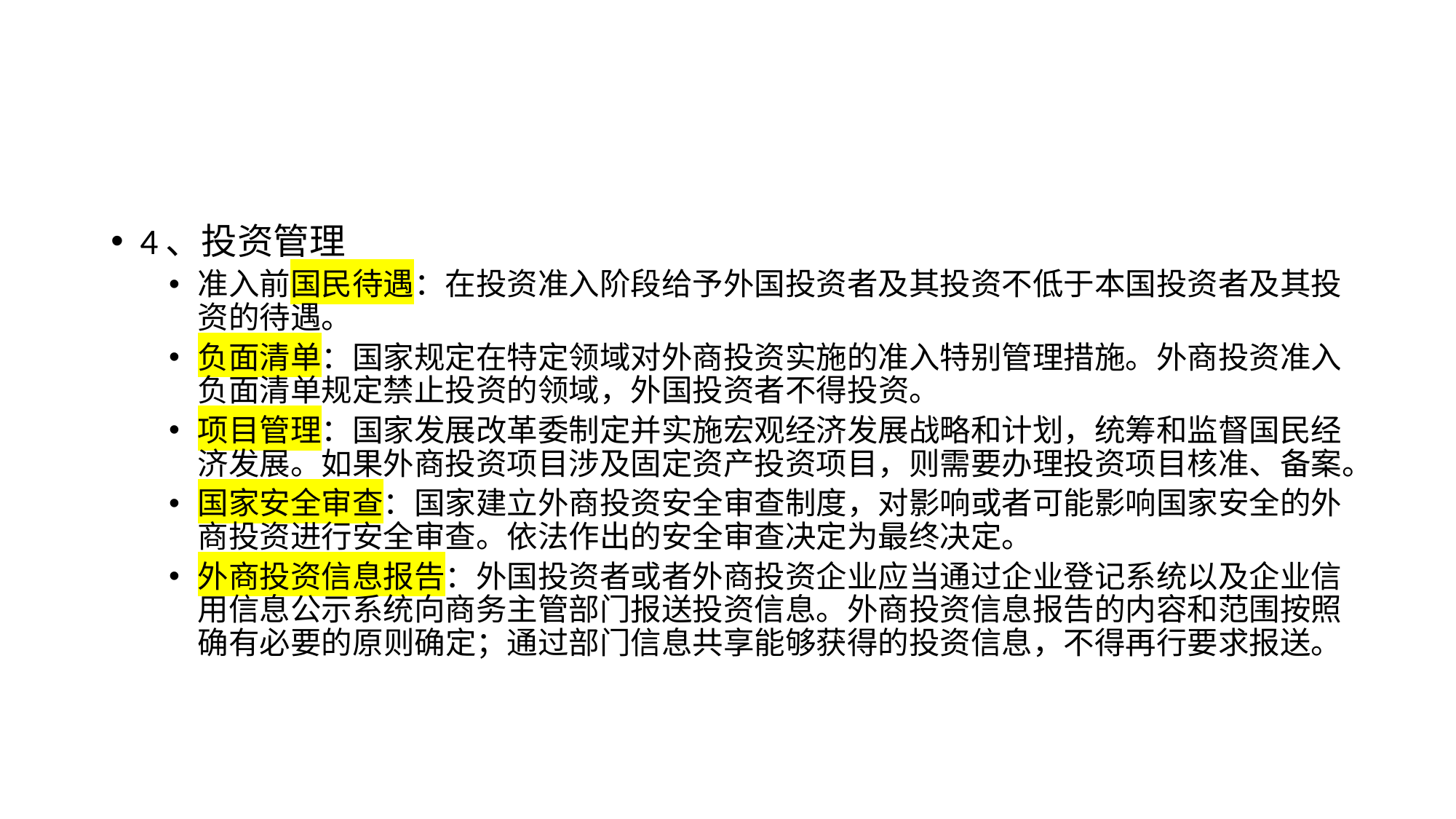

#
4、投资管理
准入前国民待遇：在投资准入阶段给予外国投资者及其投资不低于本国投资者及其投资的待遇。
负面清单：国家规定在特定领域对外商投资实施的准入特别管理措施。外商投资准入负面清单规定禁止投资的领域，外国投资者不得投资。
项目管理：国家发展改革委制定并实施宏观经济发展战略和计划，统筹和监督国民经济发展。如果外商投资项目涉及固定资产投资项目，则需要办理投资项目核准、备案。
国家安全审查：国家建立外商投资安全审查制度，对影响或者可能影响国家安全的外商投资进行安全审查。依法作出的安全审查决定为最终决定。
外商投资信息报告：外国投资者或者外商投资企业应当通过企业登记系统以及企业信用信息公示系统向商务主管部门报送投资信息。外商投资信息报告的内容和范围按照确有必要的原则确定；通过部门信息共享能够获得的投资信息，不得再行要求报送。